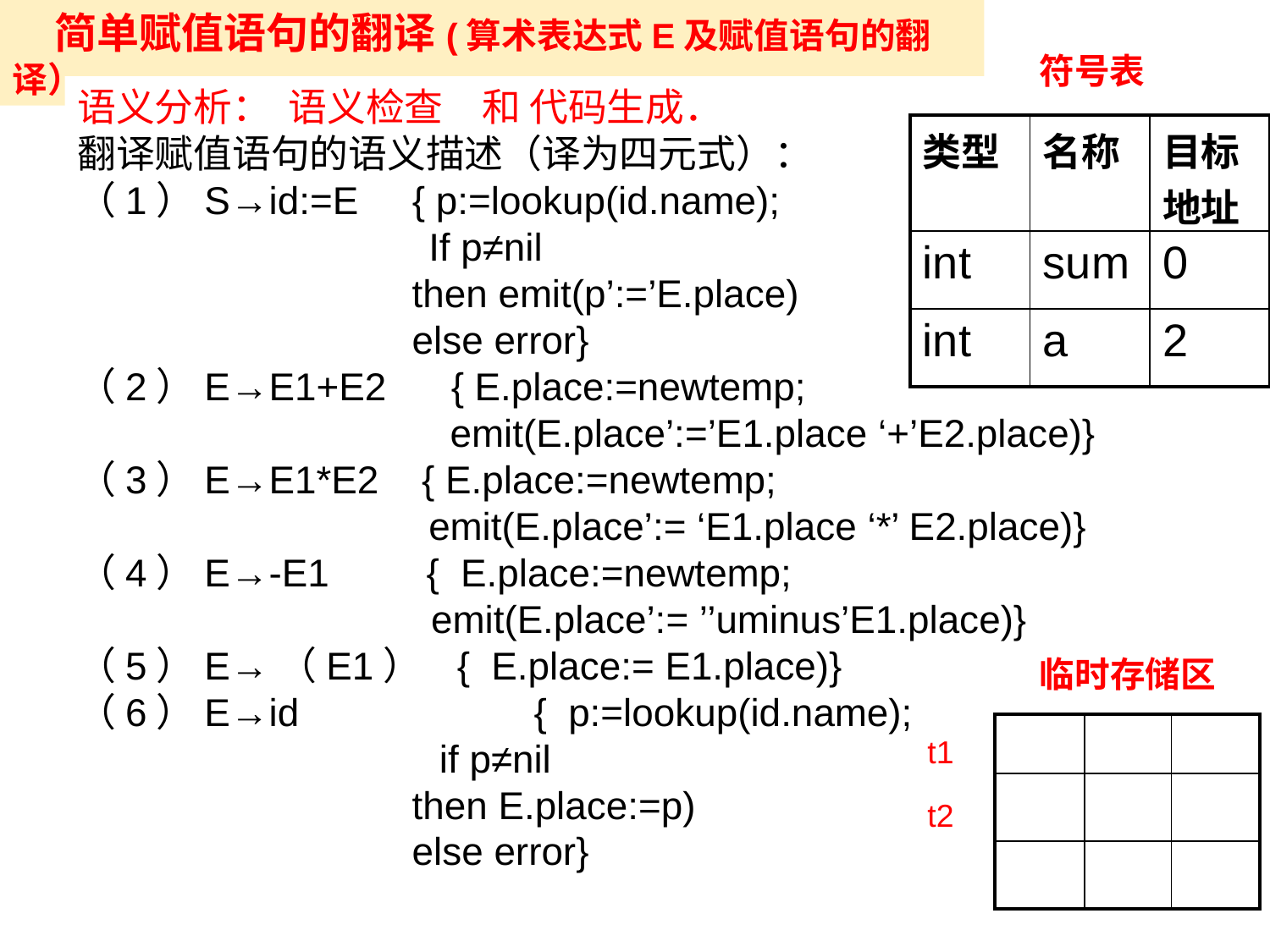

简单赋值语句的翻译(算术表达式E及赋值语句的翻译）
符号表
语义分析：  语义检查　和 代码生成．
翻译赋值语句的语义描述（译为四元式）：
（1）S→id:=E     { p:=lookup(id.name);
		         If p≠nil
                               then emit(p’:=’E.place)
                               else error}
（2）E→E1+E2      { E.place:=newtemp;
		           emit(E.place’:=’E1.place ‘+’E2.place)}
（3）E→E1*E2    { E.place:=newtemp;
		         emit(E.place’:= ‘E1.place ‘*’ E2.place)}
（4）E→-E1         {  E.place:=newtemp;
	                     emit(E.place’:= ’’uminus’E1.place)}
（5）E→（E1）   {  E.place:= E1.place)}
（6）E→id   	       {  p:=lookup(id.name);
		          if p≠nil
                               then E.place:=p)
                               else error}
| 类型 | 名称 | 目标地址 |
| --- | --- | --- |
| int | sum | 0 |
| int | a | 2 |
临时存储区
|  |  |  |
| --- | --- | --- |
|  |  |  |
|  |  |  |
t1
t2
76